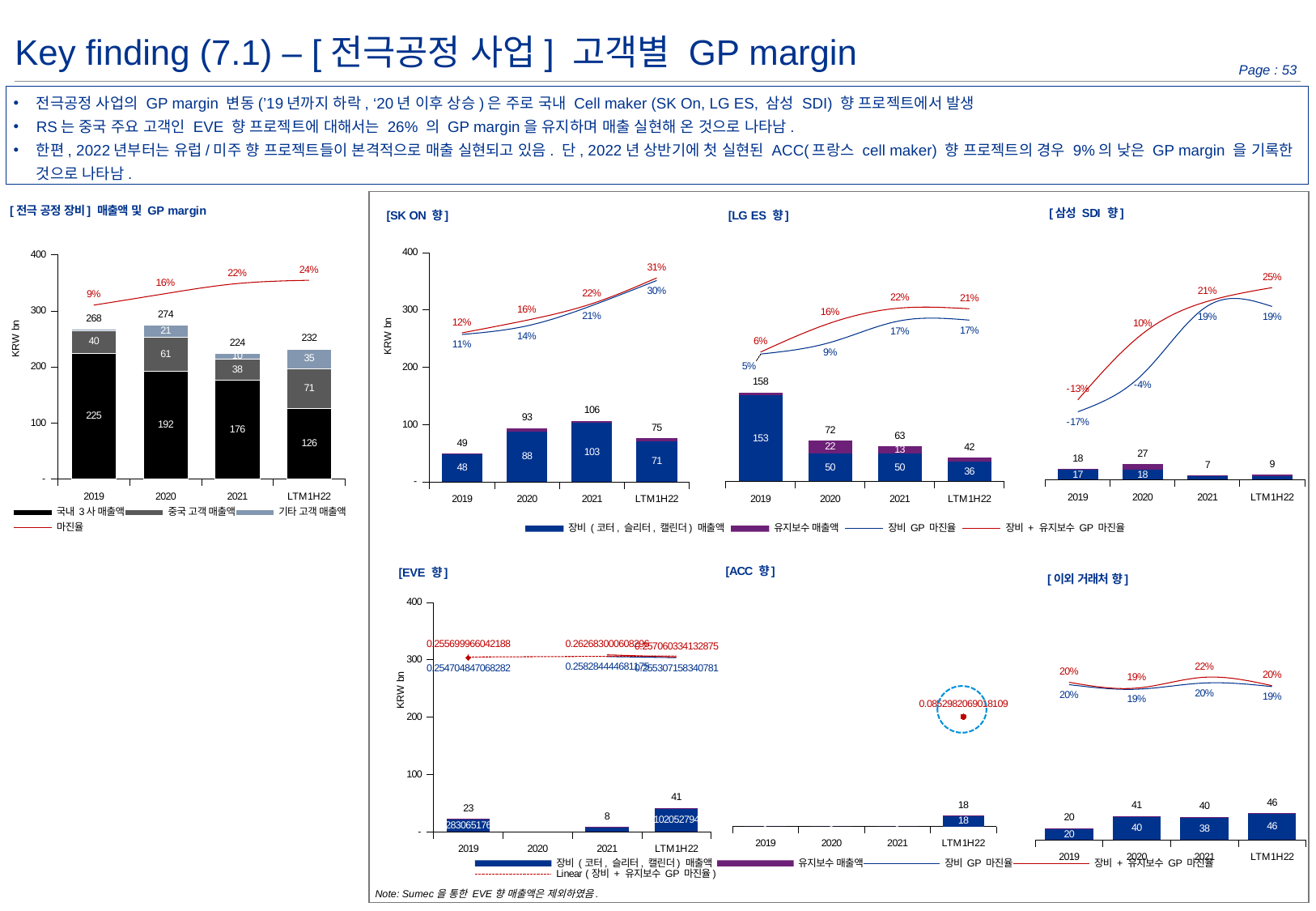

Key finding (7.1) – [전극공정 사업] 고객별 GP margin
전극공정 사업의 GP margin 변동(’19년까지 하락, ‘20년 이후 상승)은 주로 국내 Cell maker (SK On, LG ES, 삼성 SDI) 향 프로젝트에서 발생
RS는 중국 주요 고객인 EVE 향 프로젝트에 대해서는 26% 의 GP margin을 유지하며 매출 실현해 온 것으로 나타남.
한편, 2022년부터는 유럽/미주 향 프로젝트들이 본격적으로 매출 실현되고 있음. 단, 2022년 상반기에 첫 실현된 ACC(프랑스 cell maker) 향 프로젝트의 경우 9%의 낮은 GP margin 을 기록한 것으로 나타남.

### Chart: [전극 공정 장비] 매출액 및 GP margin

| Category | 국내 3사 매출액 | 중국 고객 매출액 | 기타 고객 매출액 | 합계 | 마진율 |
|---|---|---|---|---|---|
| 2019 | 224959419807.5028 | 39710523869.5 | 3067250000.0 | 267737193677.0028 | 0.0856353652718299 |
| 2020 | 191985637755.0 | 61383896942.0 | 20936086980.0 | 274305621677.0 | 0.15754772317257323 |
| 2021 | 176269420869.53 | 37757069799.0 | 10254018579.0 | 224280509247.53 | 0.2203363402455097 |
| LTM1H22 | 126391203247.0 | 70825603364.0 | 34788825607.0 | 232005632218.0 | 0.2410721988170439 |

### Chart: [삼성 SDI 향]

| Category | 장비 (코터, 슬리터, 캘린더) 매출액 | 유지보수 매출액 | 합계 | 장비 GP 마진율 | 장비 + 유지보수 GP 마진율 |
|---|---|---|---|---|---|
| 2019 | 17249000000.0 | 959216400.0 | 18208216400.0 | -0.1689307155197403 | -0.1280041319148646 |
| 2020 | 17691140000.0 | 8901497615.0 | 26592637615.0 | -0.041205676005051116 | 0.09731708905551528 |
| 2021 | 5858700000.0 | 1526296519.0 | 7384996519.0 | 0.1912340858893611 | 0.20720254533135551 |
| LTM1H22 | 5748700000.0 | 2963820142.0 | 8712520142.0 | 0.1899052267469167 | 0.2541734827475134 |

### Chart: [SK ON 향]

| Category | 장비 (코터, 슬리터, 캘린더) 매출액 | 유지보수 매출액 | 합계 | 장비 GP 마진율 | 장비 + 유지보수 GP 마진율 |
|---|---|---|---|---|---|
| 2019 | 47922565600.0 | 1007833000.0 | 48930398600.0 | 0.11384531351134507 | 0.11949608430126302 |
| 2020 | 88160270400.0 | 4792669176.0 | 92952939576.0 | 0.14389023872209553 | 0.16369421268511608 |
| 2021 | 102895989282.0 | 3417624924.0 | 106313614206.0 | 0.21463612376106395 | 0.2212574789666112 |
| LTM1H22 | 70913295788.0 | 4498737176.0 | 75412032964.0 | 0.3021940647086662 | 0.3112024574548593 |

### Chart: [LG ES 향]

| Category | 장비 (코터, 슬리터, 캘린더) 매출액 | 유지보수 매출액 | 합계 | 장비 GP 마진율 | 장비 + 유지보수 GP 마진율 |
|---|---|---|---|---|---|
| 2019 | 153075972619.4428 | 4744832188.06 | 157820804807.5028 | 0.05311860021022217 | 0.060147855005563966 |
| 2020 | 50060437922.0 | 22379622642.0 | 72440060564.0 | 0.09437004399284048 | 0.16342007464973218 |
| 2021 | 49567624575.0 | 13003185569.529999 | 62570810144.53 | 0.17140329527279954 | 0.21670887607510703 |
| LTM1H22 | 35691841098.0 | 6574809043.0 | 42266650141.0 | 0.17387731209942417 | 0.21438632550182068 |
전극 공정 장비 그래프 수정

### Chart: [ACC 향]

| Category | 장비 (코터, 슬리터, 캘린더) 매출액 | 유지보수 매출액 | 합계 | 장비 GP 마진율 | 장비 + 유지보수 GP 마진율 |
|---|---|---|---|---|---|
| 2019 | 0.0 | 0.0 | 0.0 | None | None |
| 2020 | 0.0 | 0.0 | 0.0 | None | None |
| 2021 | 0.0 | 0.0 | 0.0 | 0.0 | 0.0 |
| LTM1H22 | 18225677728.0 | 40521300.0 | 18266199028.0 | 0.08555113742654234 | 0.08529820690181089 |

### Chart: [EVE 향]

| Category | 장비 (코터, 슬리터, 캘린더) 매출액 | 유지보수 매출액 | 합계 | 장비 GP 마진율 | 장비 + 유지보수 GP 마진율 |
|---|---|---|---|---|---|
| 2019 | 22830651760.0 | 99025343.8 | 22929677103.8 | 0.25470484706828184 | 0.25569996604218814 |
| 2020 | None | None | 0.0 | None | None |
| 2021 | 8072930000.0 | 230523615.0 | 8303453615.0 | 0.25828444468117523 | 0.26268300060829564 |
| LTM1H22 | 41020527940.0 | 300238933.0 | 41320766873.0 | 0.2553071583407807 | 0.25706033413287466 |

### Chart: [이외 거래처 향]

| Category | 장비 (코터, 슬리터, 캘린더) 매출액 | 유지보수 매출액 | 합계 | 장비 GP 마진율 | 장비 + 유지보수 GP 마진율 |
|---|---|---|---|---|---|
| 2019 | 19505800210.0 | 342296555.7 | 19848096765.7 | 0.1983019297756716 | 0.20434240028346928 |
| 2020 | 39823754164.0 | 753739882.0 | 40577494046.0 | 0.18652795734418992 | 0.18942738295456196 |
| 2021 | 38266879970.0 | 1440754793.0 | 39707634763.0 | 0.20243116772243852 | 0.21717355515863956 |
| LTM1H22 | 45571852570.0 | 455610500.0 | 46027463070.0 | 0.19329253185697295 | 0.1956616713150512 |
Note: Sumec을 통한 EVE향 매출액은 제외하였음.